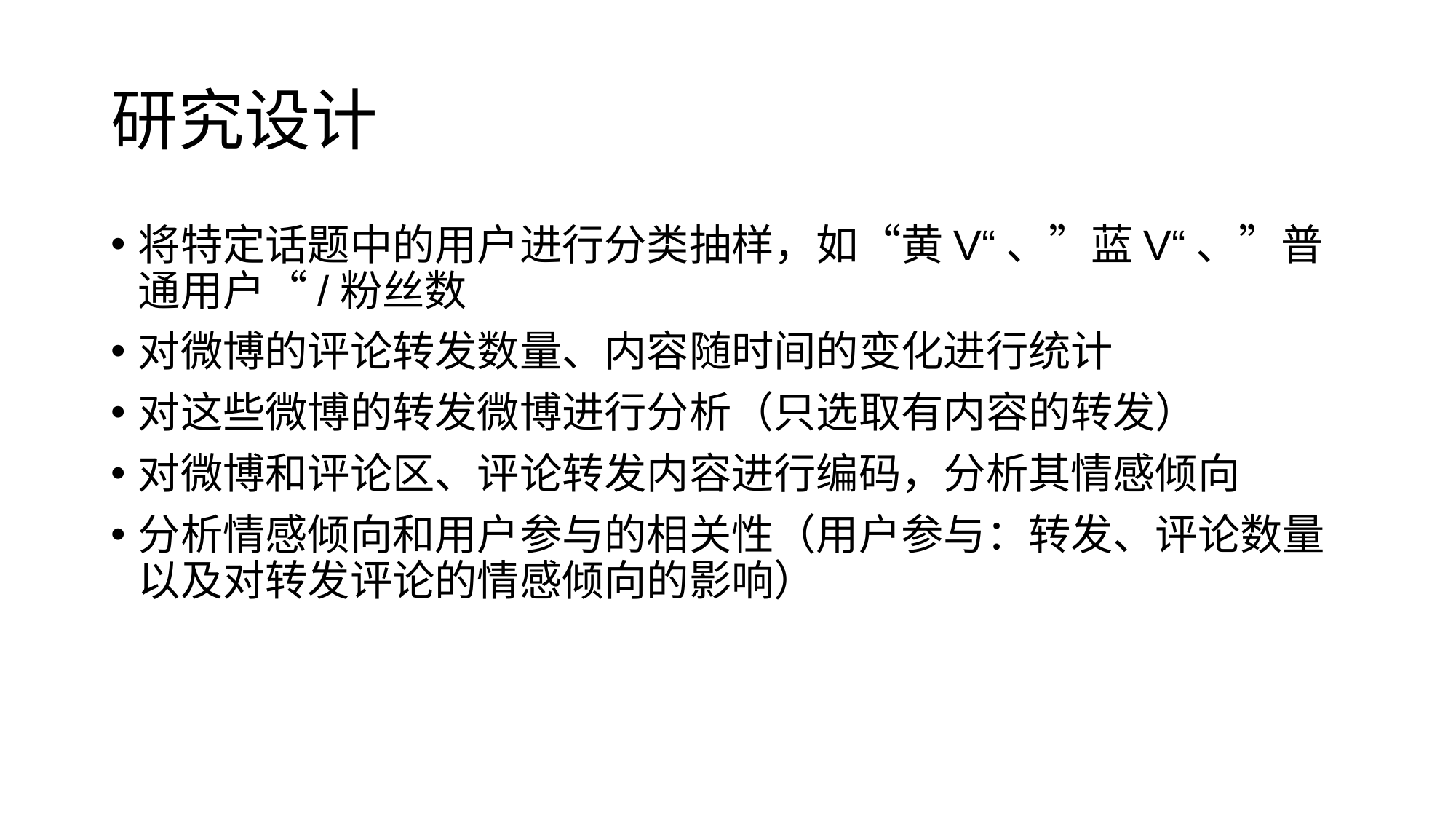

# 研究设计
将特定话题中的用户进行分类抽样，如“黄V“、”蓝V“、”普通用户“/粉丝数
对微博的评论转发数量、内容随时间的变化进行统计
对这些微博的转发微博进行分析（只选取有内容的转发）
对微博和评论区、评论转发内容进行编码，分析其情感倾向
分析情感倾向和用户参与的相关性（用户参与：转发、评论数量以及对转发评论的情感倾向的影响）